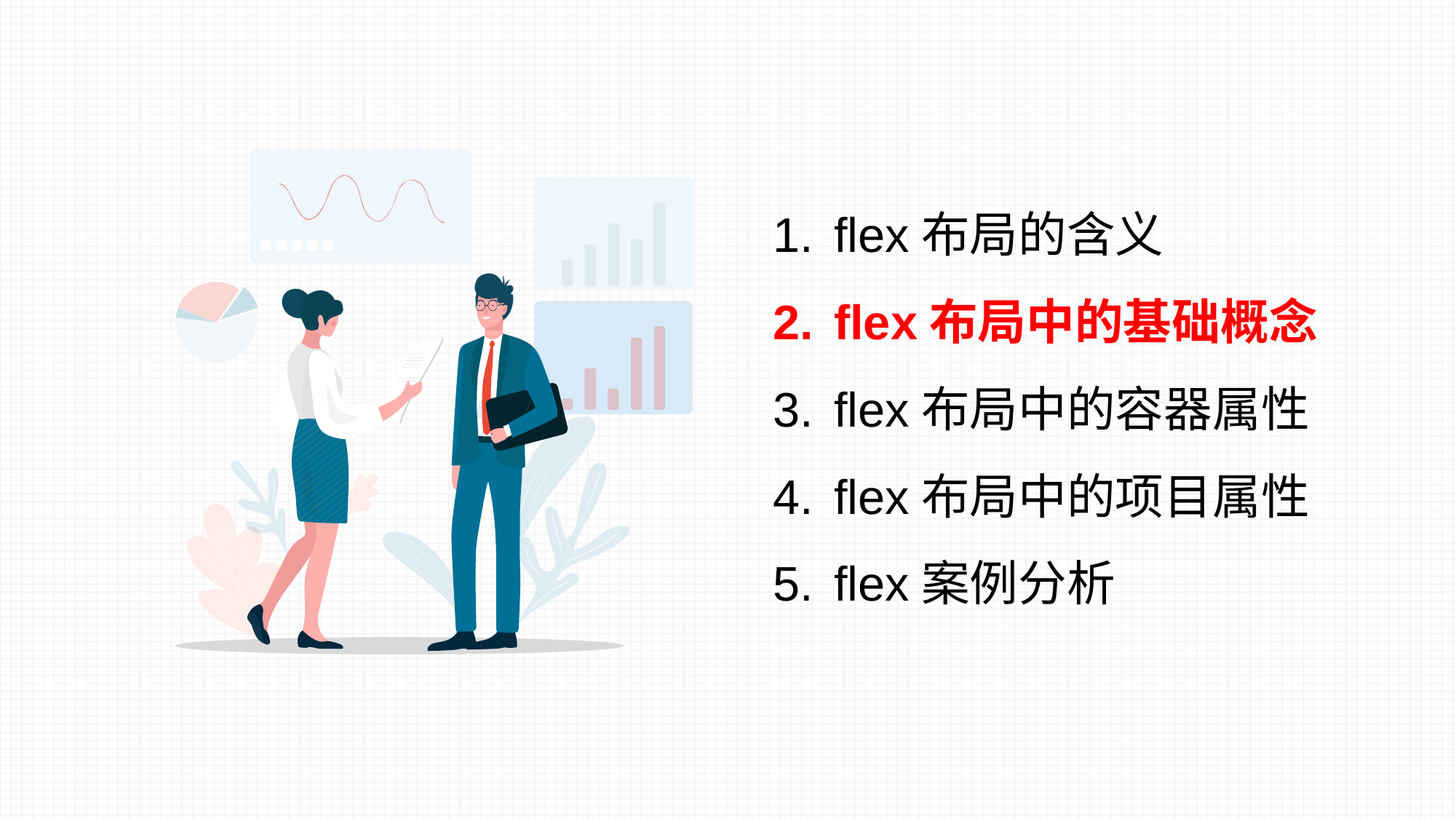

flex布局的含义
flex布局中的基础概念
flex布局中的容器属性
flex布局中的项目属性
flex案例分析